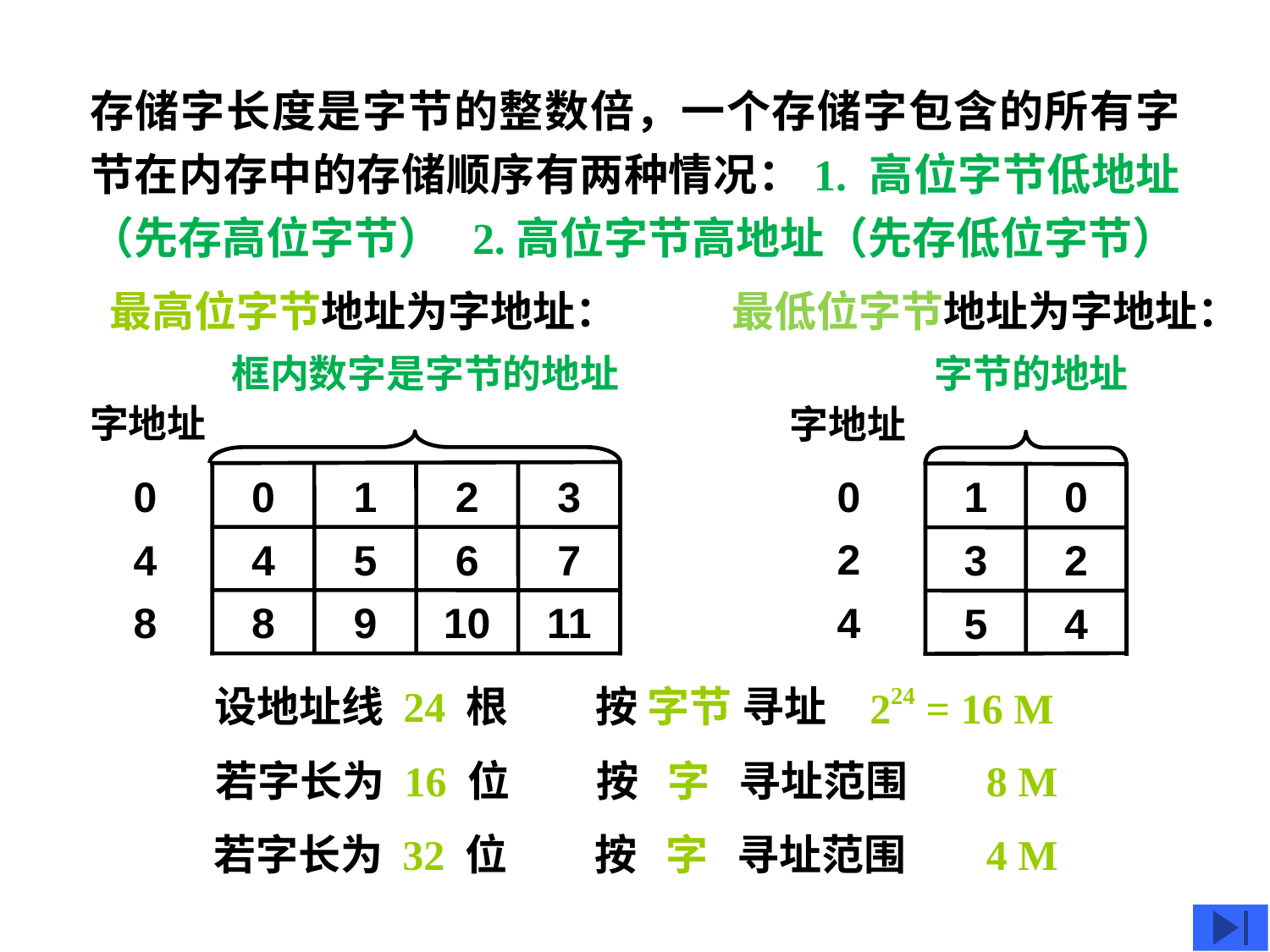

存储字长度是字节的整数倍，一个存储字包含的所有字节在内存中的存储顺序有两种情况：1. 高位字节低地址（先存高位字节）  2.高位字节高地址（先存低位字节）
最高位字节地址为字地址：
最低位字节地址为字地址：

框内数字是字节的地址
字地址

0

1

2

3

4

5
6
7
8

9
10
11

0
4
8
字节的地址

字地址
0

1

0

3

2
5

4

2
4
设地址线 24 根
按 字节 寻址
224 = 16 M
若字长为 16 位
按   字   寻址范围
8 M
若字长为 32 位
按   字   寻址范围
4 M